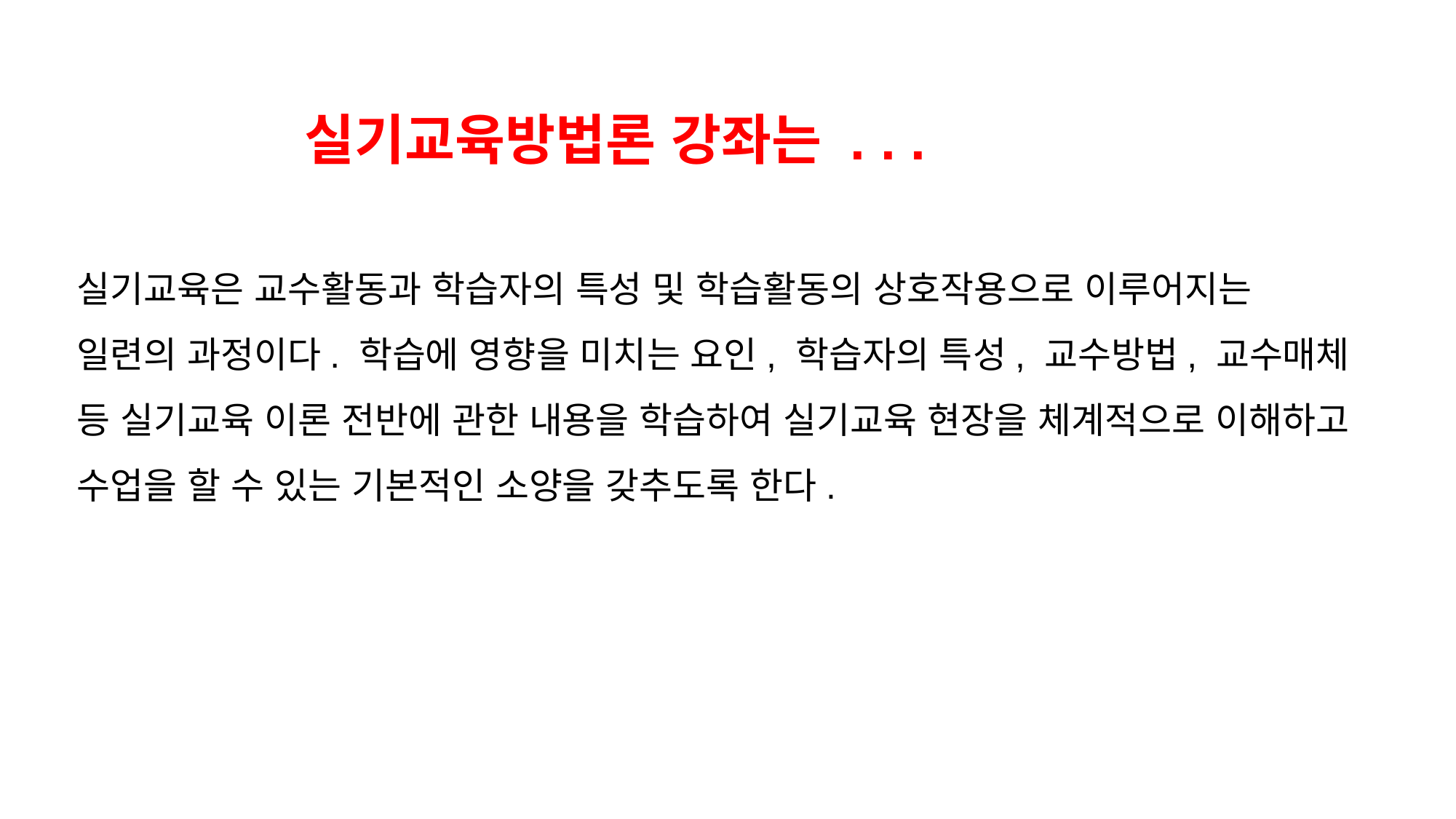

실기교육방법론 강좌는 . . .
실기교육은 교수활동과 학습자의 특성 및 학습활동의 상호작용으로 이루어지는 일련의 과정이다. 학습에 영향을 미치는 요인, 학습자의 특성, 교수방법, 교수매체 등 실기교육 이론 전반에 관한 내용을 학습하여 실기교육 현장을 체계적으로 이해하고 수업을 할 수 있는 기본적인 소양을 갖추도록 한다.